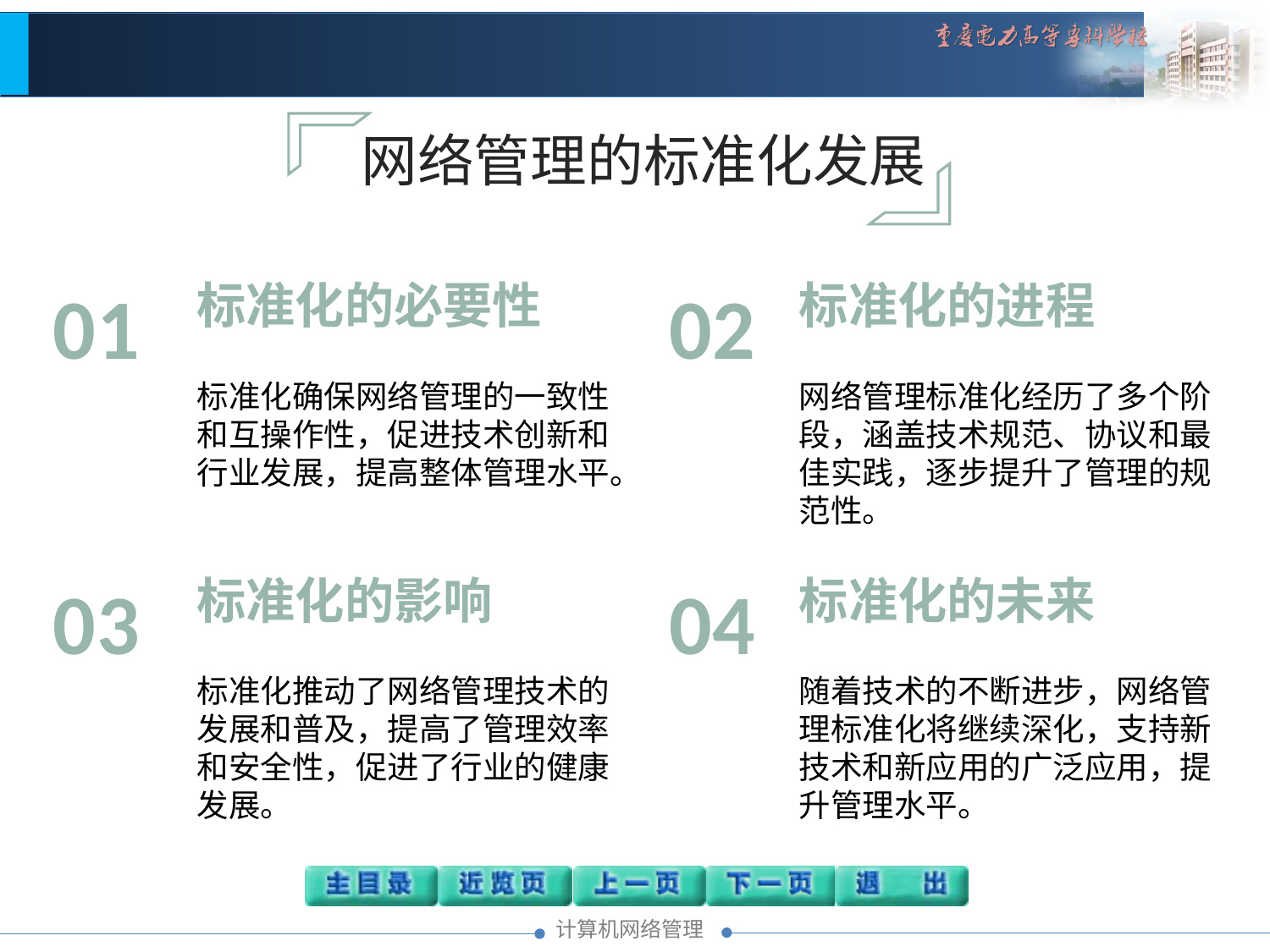

网络管理的标准化发展

标准化的进程

网络管理标准化经历了多个阶段，涵盖技术规范、协议和最佳实践，逐步提升了管理的规范性。
标准化的必要性

标准化确保网络管理的一致性和互操作性，促进技术创新和行业发展，提高整体管理水平。
02
01
标准化的未来

随着技术的不断进步，网络管理标准化将继续深化，支持新技术和新应用的广泛应用，提升管理水平。
标准化的影响

标准化推动了网络管理技术的发展和普及，提高了管理效率和安全性，促进了行业的健康发展。
04
03